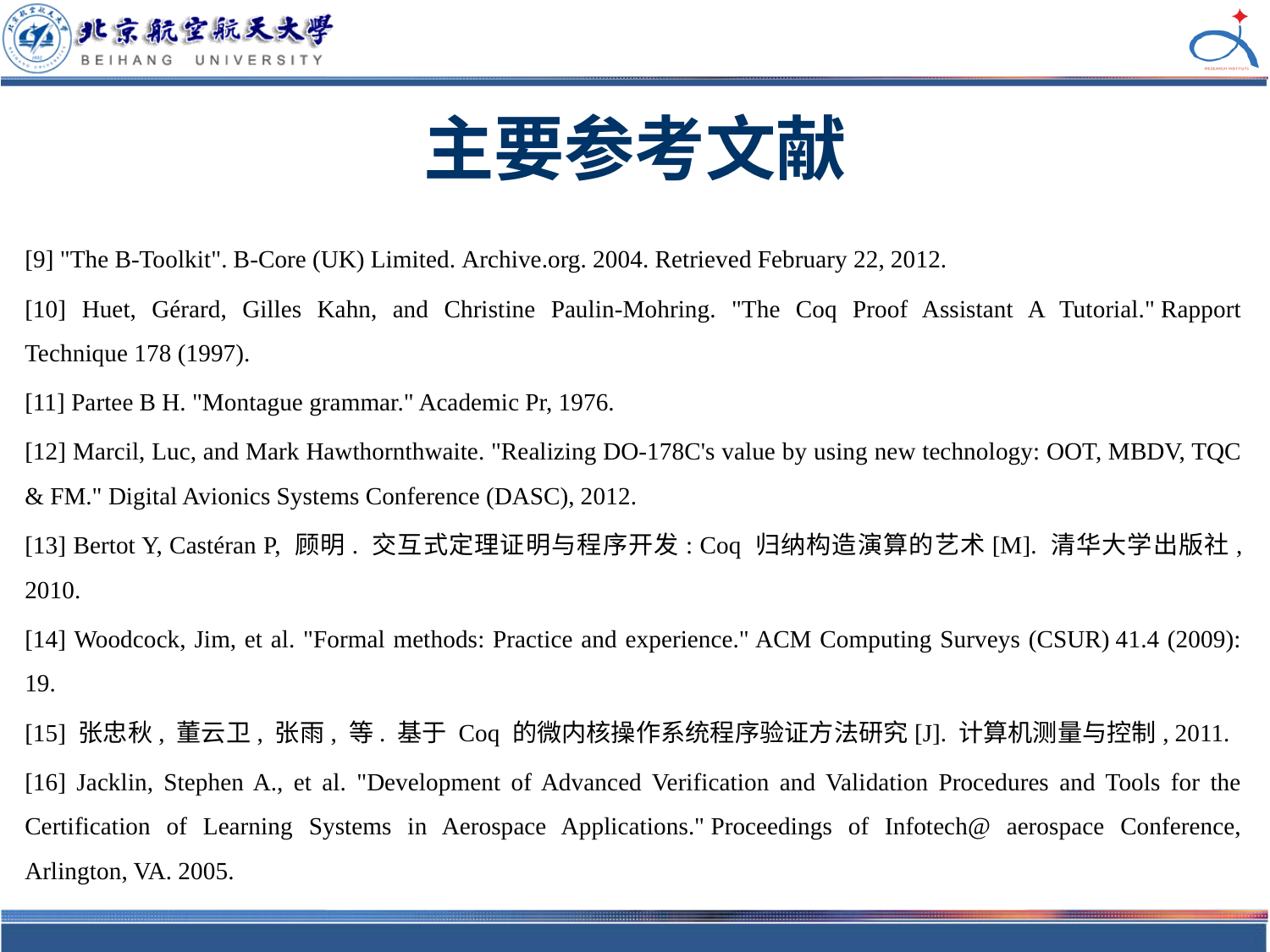

# 主要参考文献
[9] "The B-Toolkit". B-Core (UK) Limited. Archive.org. 2004. Retrieved February 22, 2012.
[10] Huet, Gérard, Gilles Kahn, and Christine Paulin-Mohring. "The Coq Proof Assistant A Tutorial." Rapport Technique 178 (1997).
[11] Partee B H. "Montague grammar." Academic Pr, 1976.
[12] Marcil, Luc, and Mark Hawthornthwaite. "Realizing DO-178C's value by using new technology: OOT, MBDV, TQC & FM." Digital Avionics Systems Conference (DASC), 2012.
[13] Bertot Y, Castéran P, 顾明. 交互式定理证明与程序开发: Coq 归纳构造演算的艺术[M]. 清华大学出版社, 2010.
[14] Woodcock, Jim, et al. "Formal methods: Practice and experience." ACM Computing Surveys (CSUR) 41.4 (2009): 19.
[15] 张忠秋, 董云卫, 张雨, 等. 基于 Coq 的微内核操作系统程序验证方法研究[J]. 计算机测量与控制, 2011.
[16] Jacklin, Stephen A., et al. "Development of Advanced Verification and Validation Procedures and Tools for the Certification of Learning Systems in Aerospace Applications." Proceedings of Infotech@ aerospace Conference, Arlington, VA. 2005.